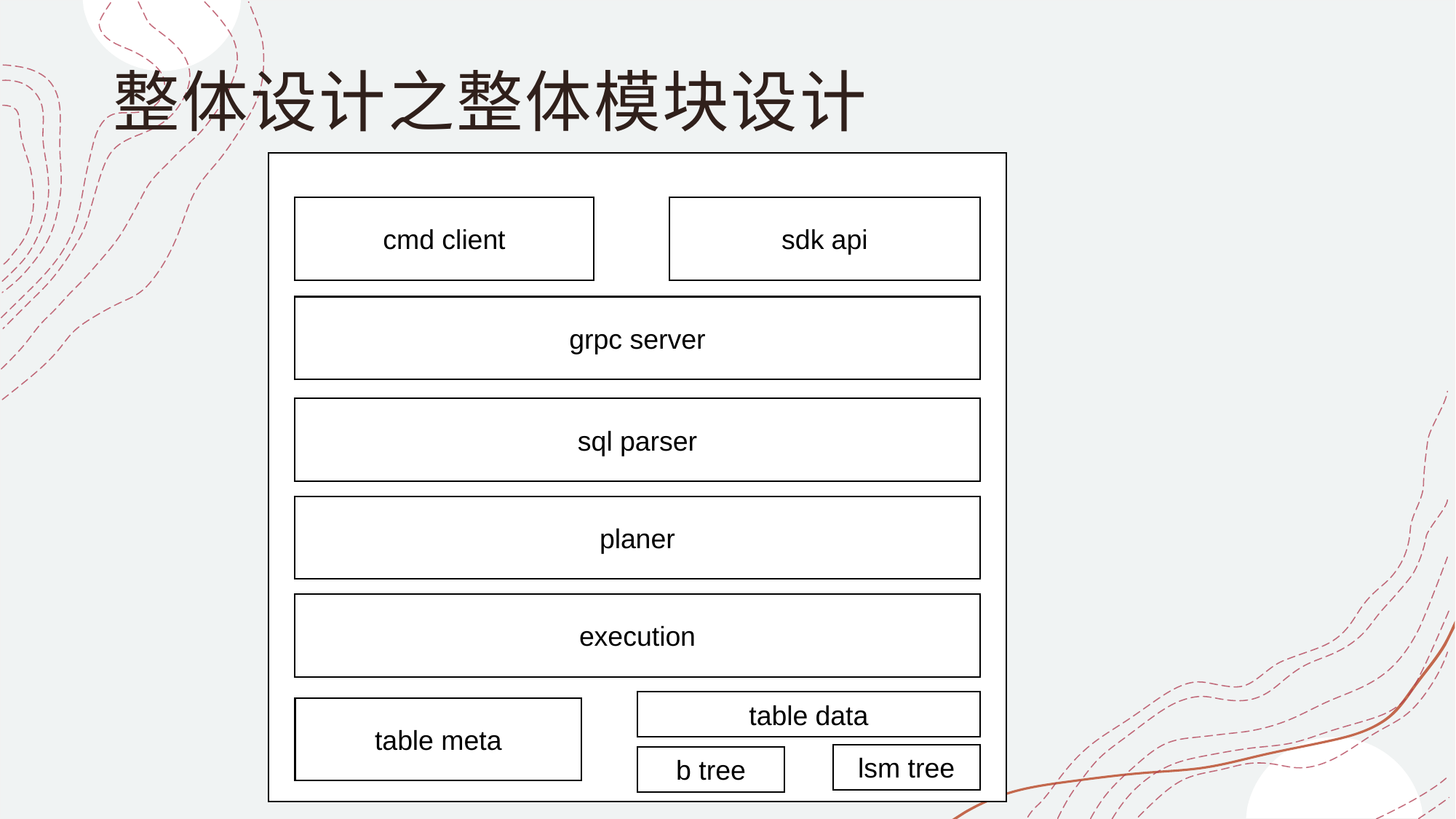

# 整体设计之整体模块设计

cmd client
sdk api
grpc server
sql parser
planer
execution
table data
table meta
lsm tree
b tree